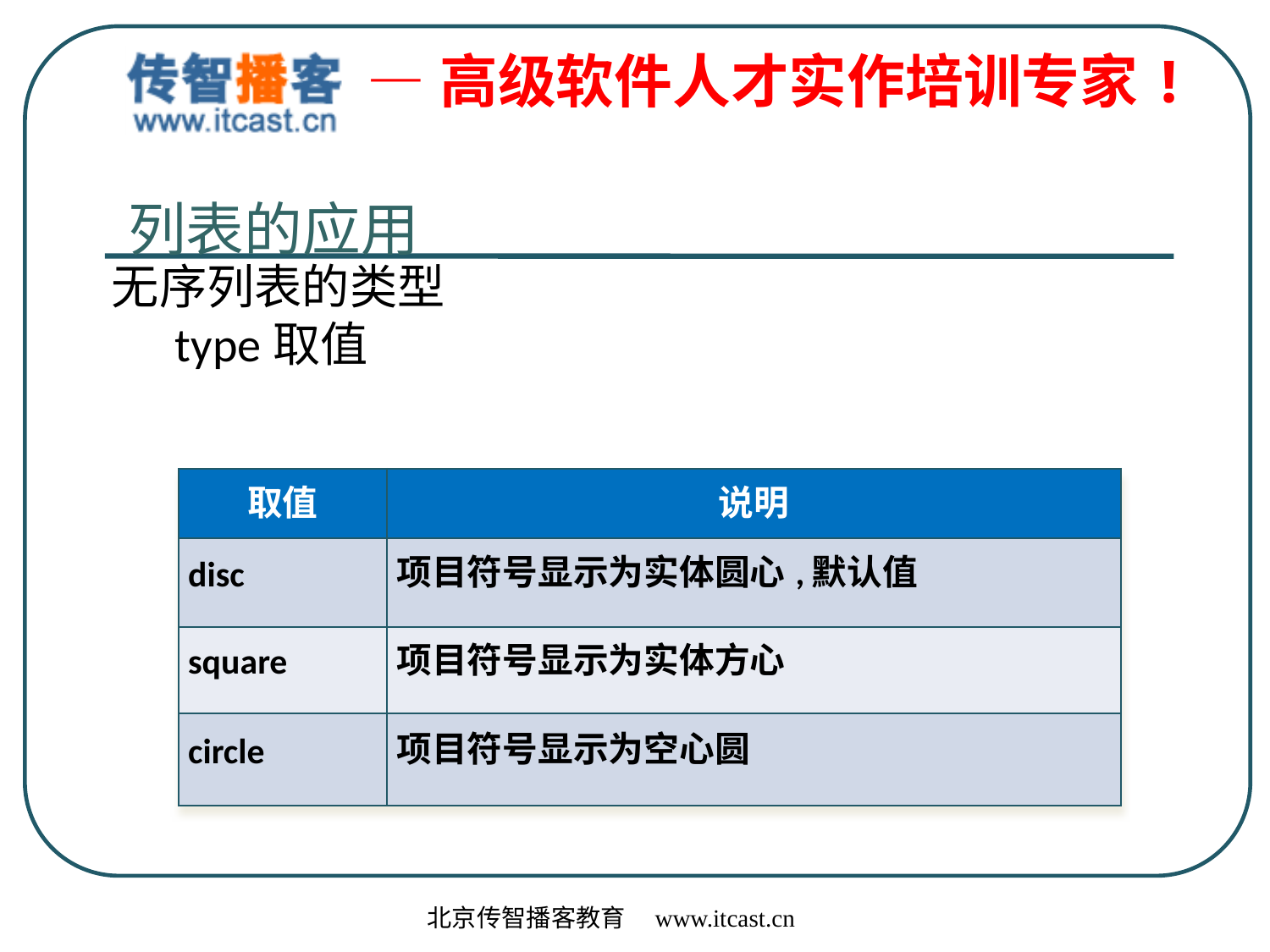

列表的应用
无序列表的类型
type取值
| 取值 | 说明 |
| --- | --- |
| disc | 项目符号显示为实体圆心,默认值 |
| square | 项目符号显示为实体方心 |
| circle | 项目符号显示为空心圆 |
北京传智播客教育   www.itcast.cn